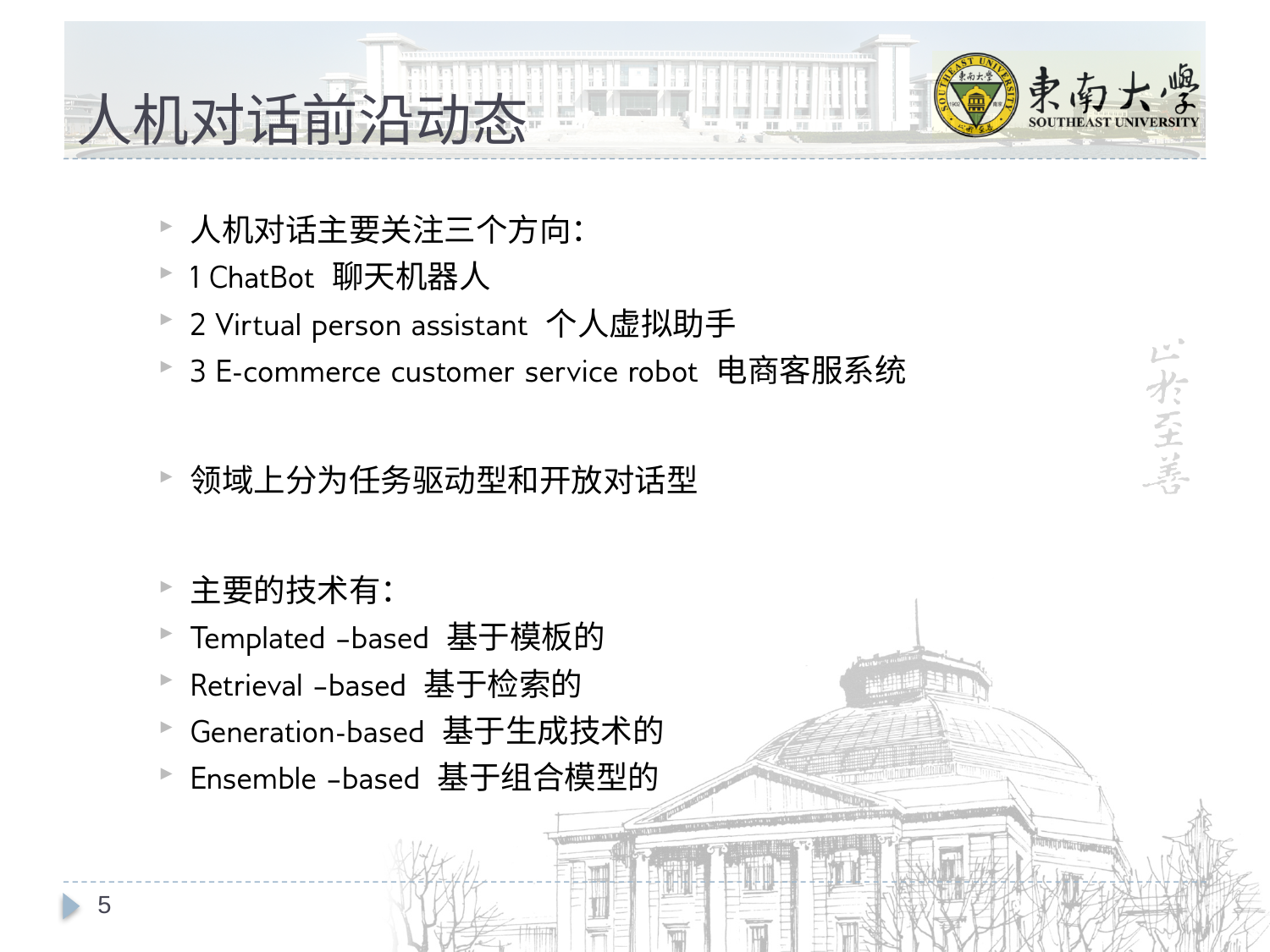

# 人机对话前沿动态

人机对话主要关注三个方向：
1 ChatBot 聊天机器人
2 Virtual person assistant 个人虚拟助手
3 E-commerce customer service robot 电商客服系统

领域上分为任务驱动型和开放对话型

主要的技术有：
Templated –based 基于模板的
Retrieval –based 基于检索的
Generation-based 基于生成技术的
Ensemble –based 基于组合模型的
5